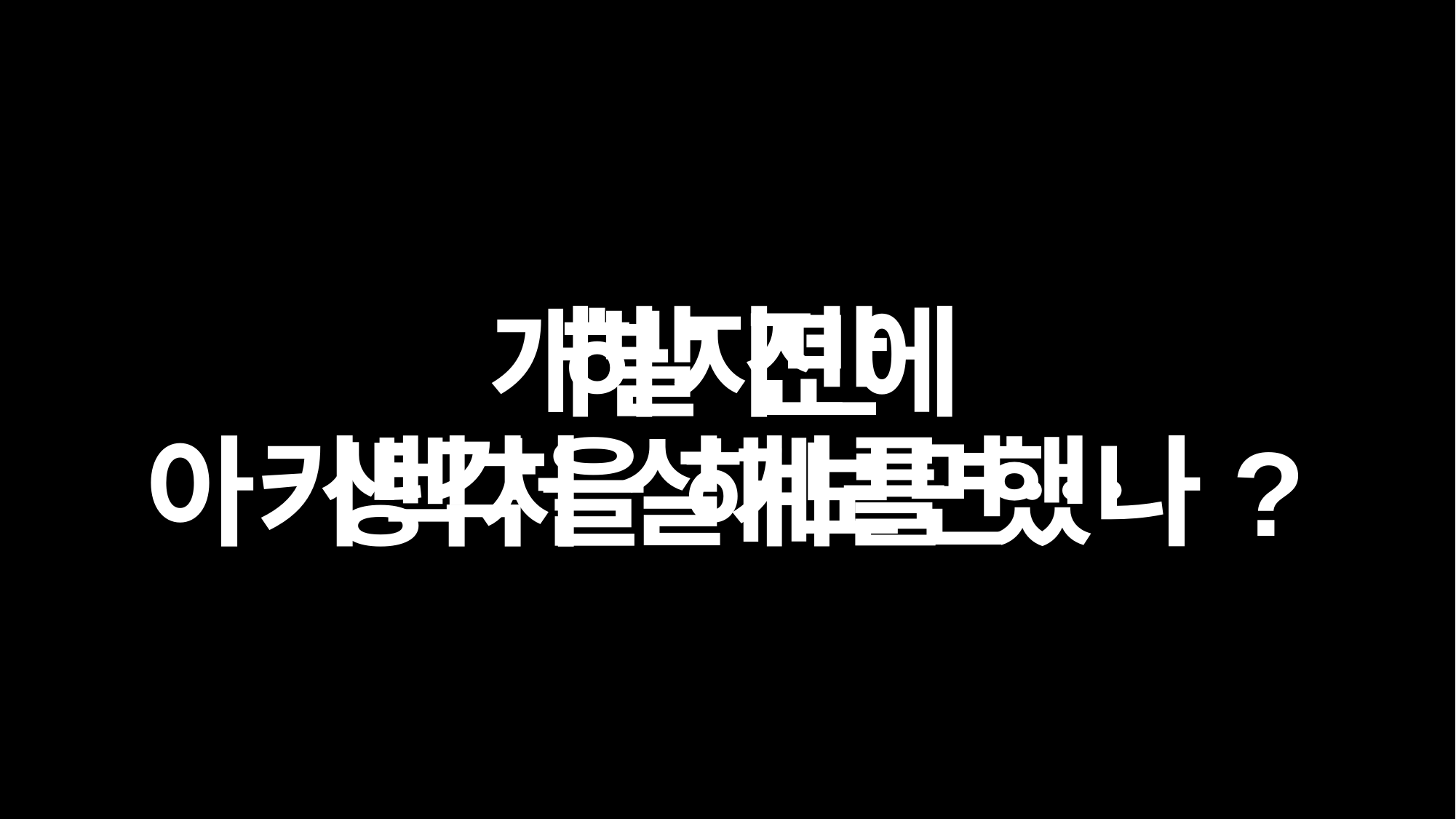

# 하지만 생각을 해보면…
개발 전에
아키텍처 설계를 했나?